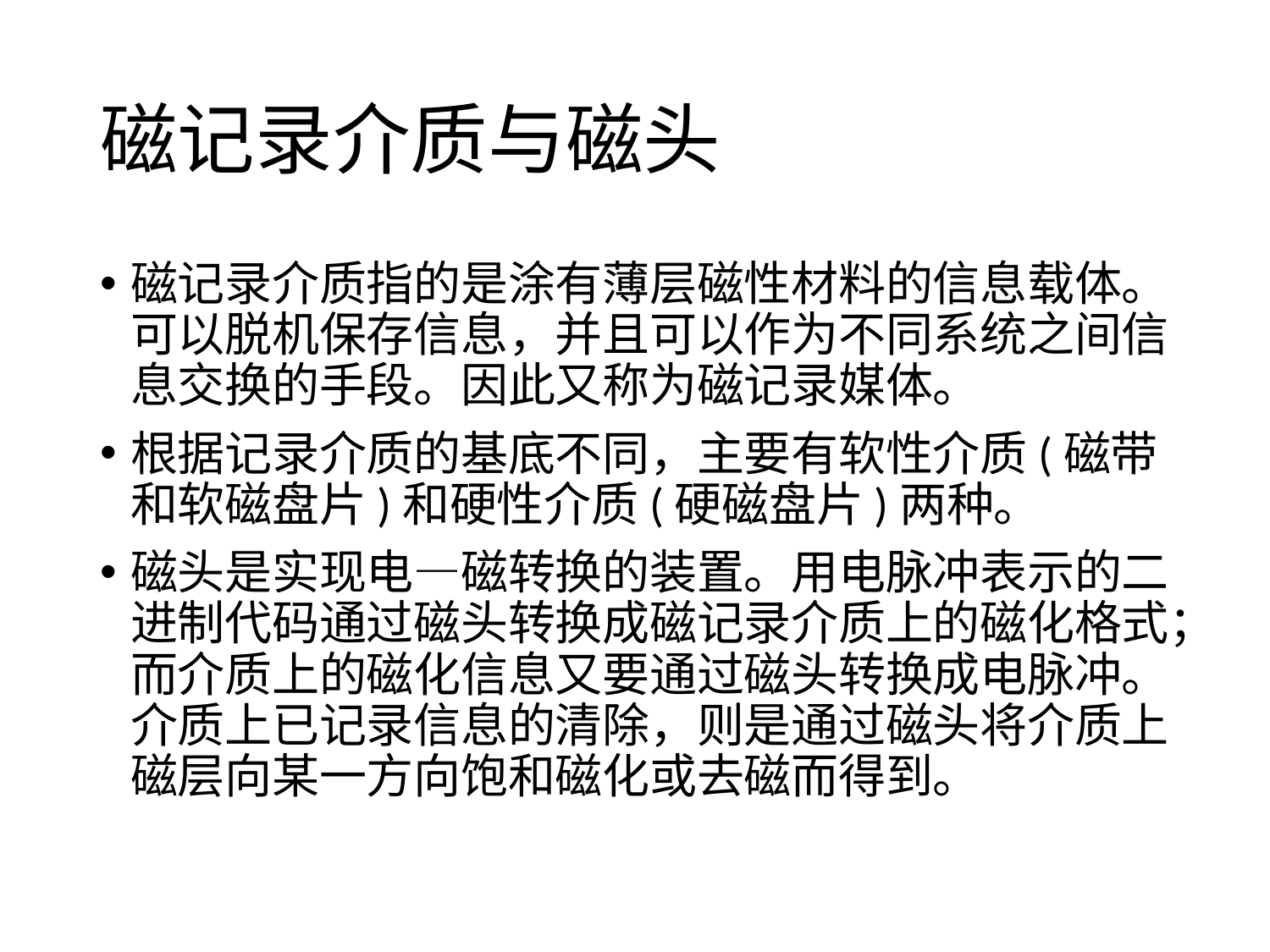

# 磁记录介质与磁头
磁记录介质指的是涂有薄层磁性材料的信息载体。可以脱机保存信息，并且可以作为不同系统之间信息交换的手段。因此又称为磁记录媒体。
根据记录介质的基底不同，主要有软性介质(磁带和软磁盘片)和硬性介质(硬磁盘片)两种。
磁头是实现电—磁转换的装置。用电脉冲表示的二进制代码通过磁头转换成磁记录介质上的磁化格式；而介质上的磁化信息又要通过磁头转换成电脉冲。介质上已记录信息的清除，则是通过磁头将介质上磁层向某一方向饱和磁化或去磁而得到。